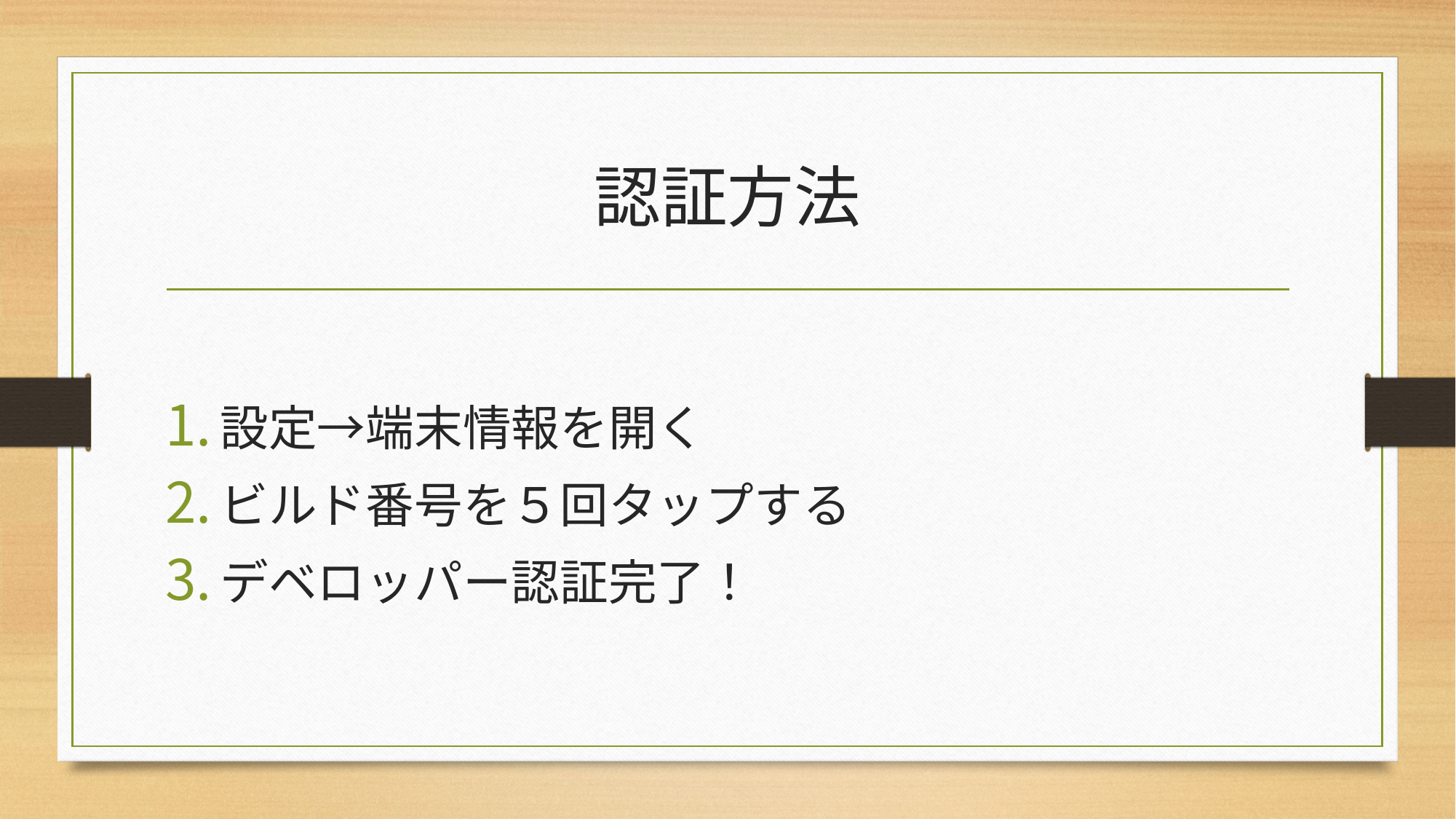

# 認証方法
設定→端末情報を開く
ビルド番号を５回タップする
デベロッパー認証完了！